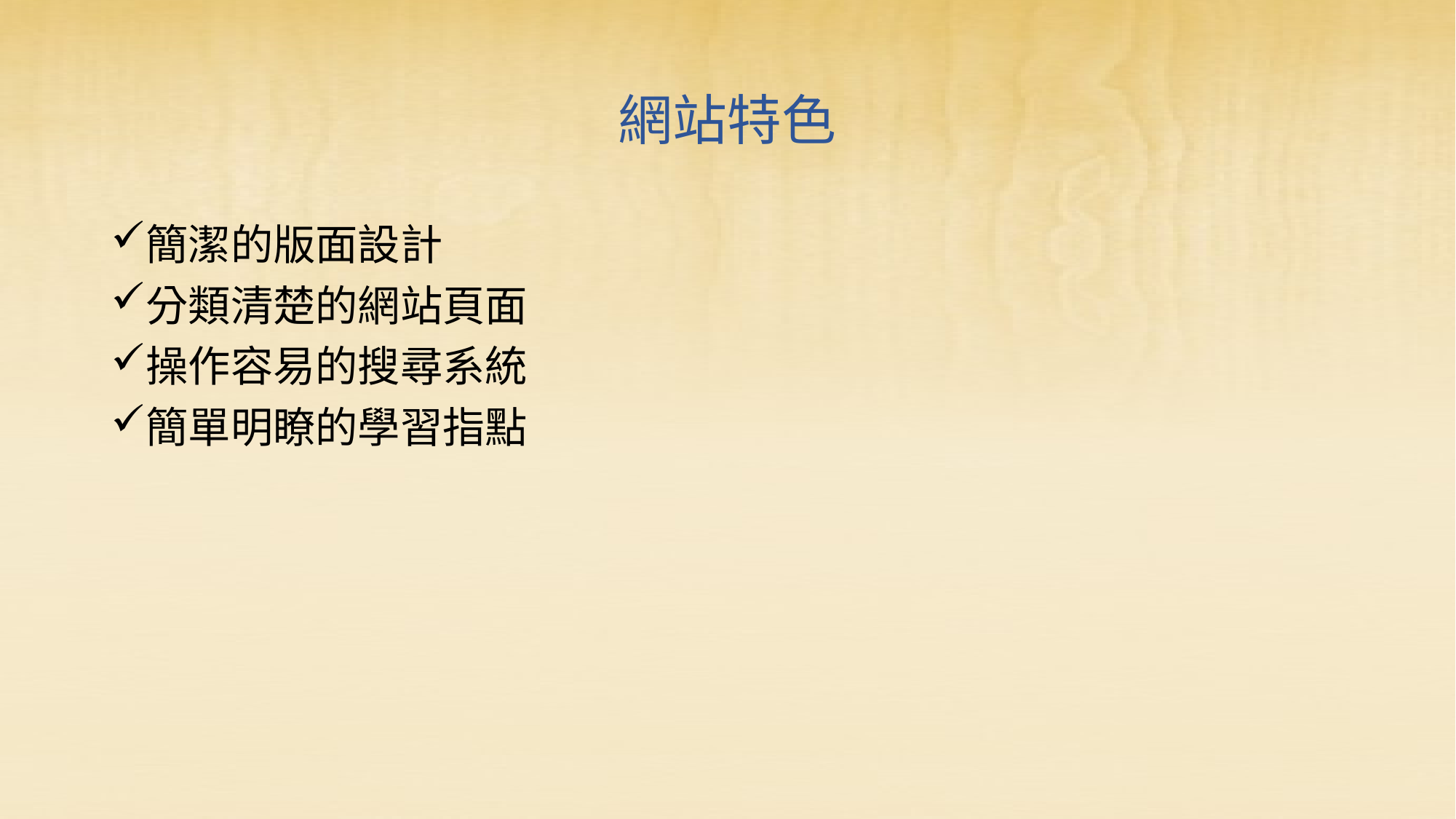

# 網站特色
簡潔的版面設計
分類清楚的網站頁面
操作容易的搜尋系統
簡單明瞭的學習指點